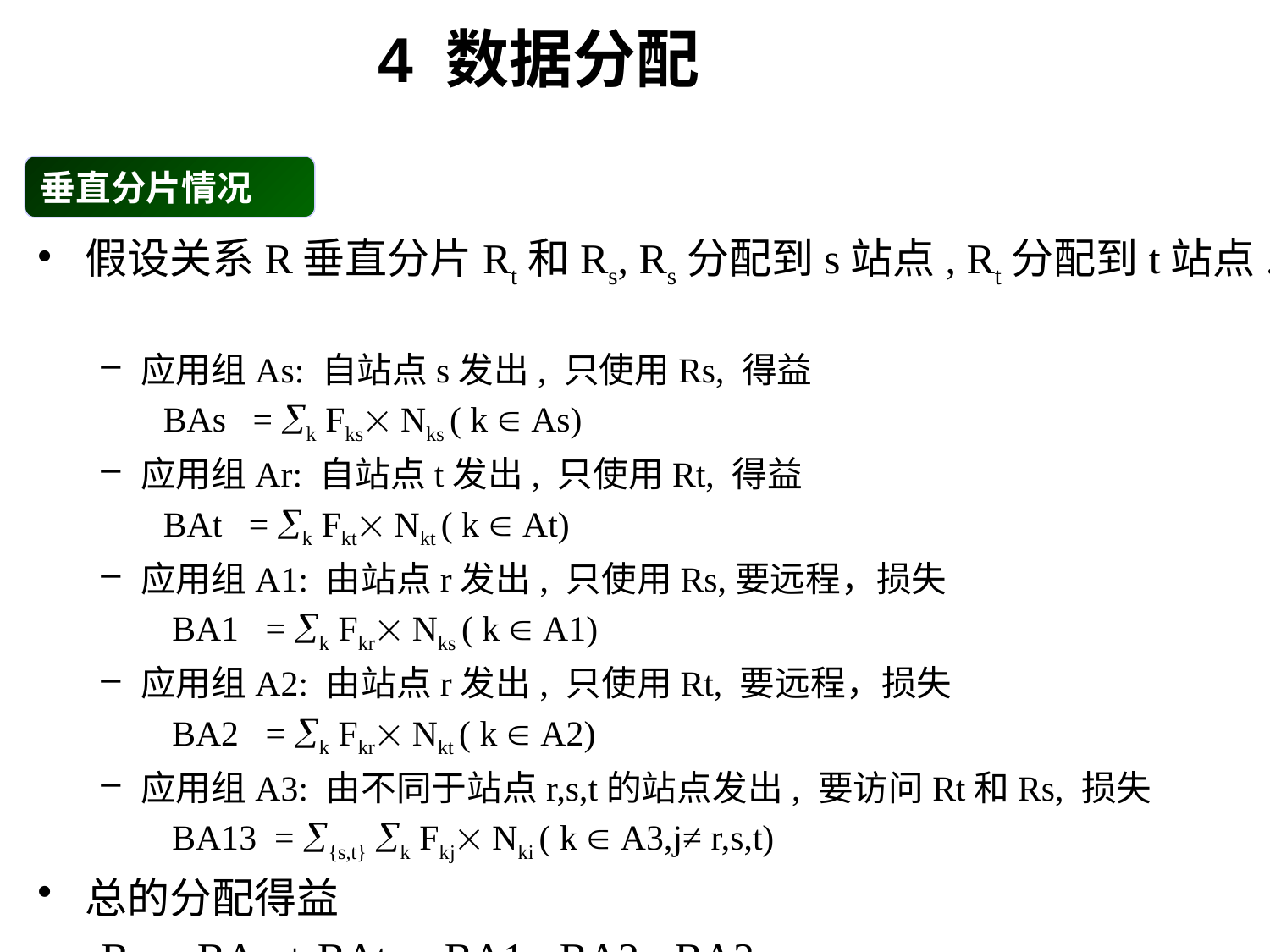

4 数据分配

垂直分片情况
假设关系R垂直分片Rt和Rs, Rs分配到s站点, Rt分配到t站点.
应用组As: 自站点s发出, 只使用Rs, 得益
       BAs   = ∑k Fks× Nks ( k ∈ As)
应用组Ar: 自站点t发出, 只使用Rt, 得益
       BAt   = ∑k Fkt× Nkt ( k ∈ At)
应用组A1: 由站点r发出, 只使用Rs,要远程，损失
        BA1   = ∑k Fkr× Nks ( k ∈ A1)
应用组A2: 由站点r发出, 只使用Rt, 要远程，损失
        BA2   = ∑k Fkr× Nkt ( k ∈ A2)
应用组A3: 由不同于站点r,s,t的站点发出, 要访问Rt和Rs, 损失
        BA13  = ∑{s,t} ∑k Fkj× Nki ( k ∈ A3,j≠ r,s,t)
总的分配得益
      Bist = BAs + BAt  -  BA1 - BA2 - BA3